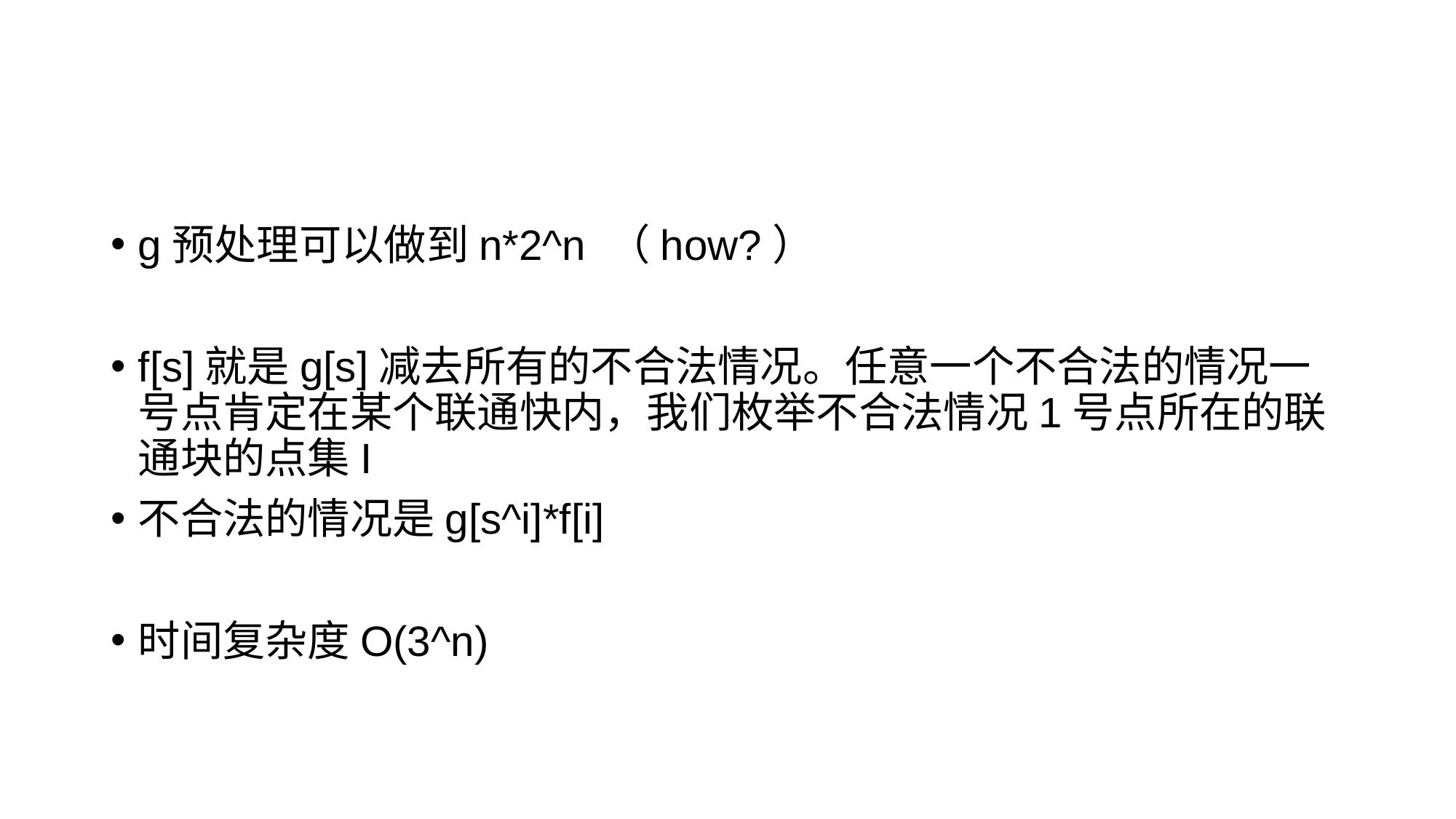

#
g预处理可以做到n*2^n （how?）

f[s]就是g[s]减去所有的不合法情况。任意一个不合法的情况一号点肯定在某个联通快内，我们枚举不合法情况1号点所在的联通块的点集I
不合法的情况是g[s^i]*f[i]

时间复杂度O(3^n)